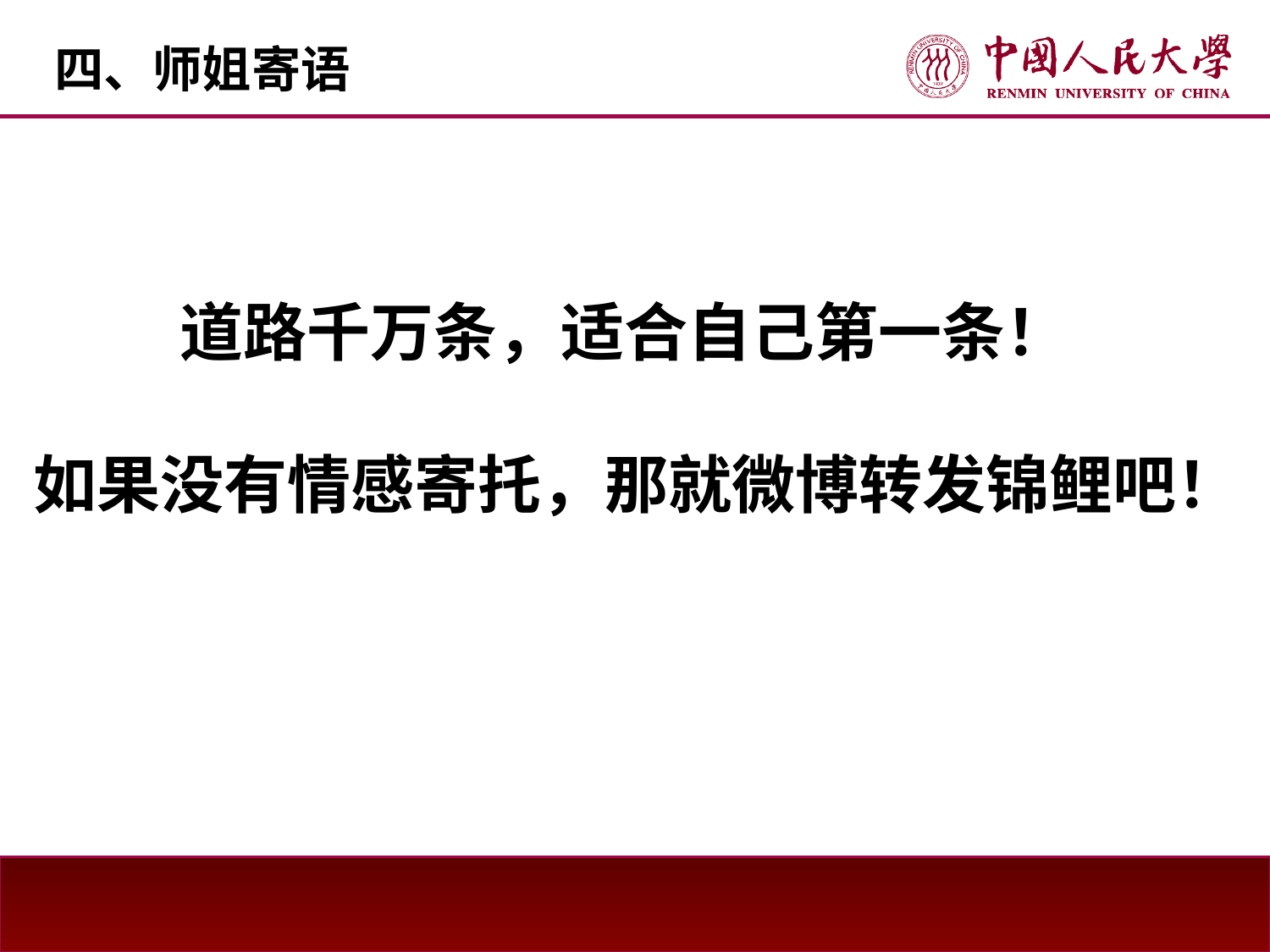

四、师姐寄语
  道路千万条，适合自己第一条！

如果没有情感寄托，那就微博转发锦鲤吧！